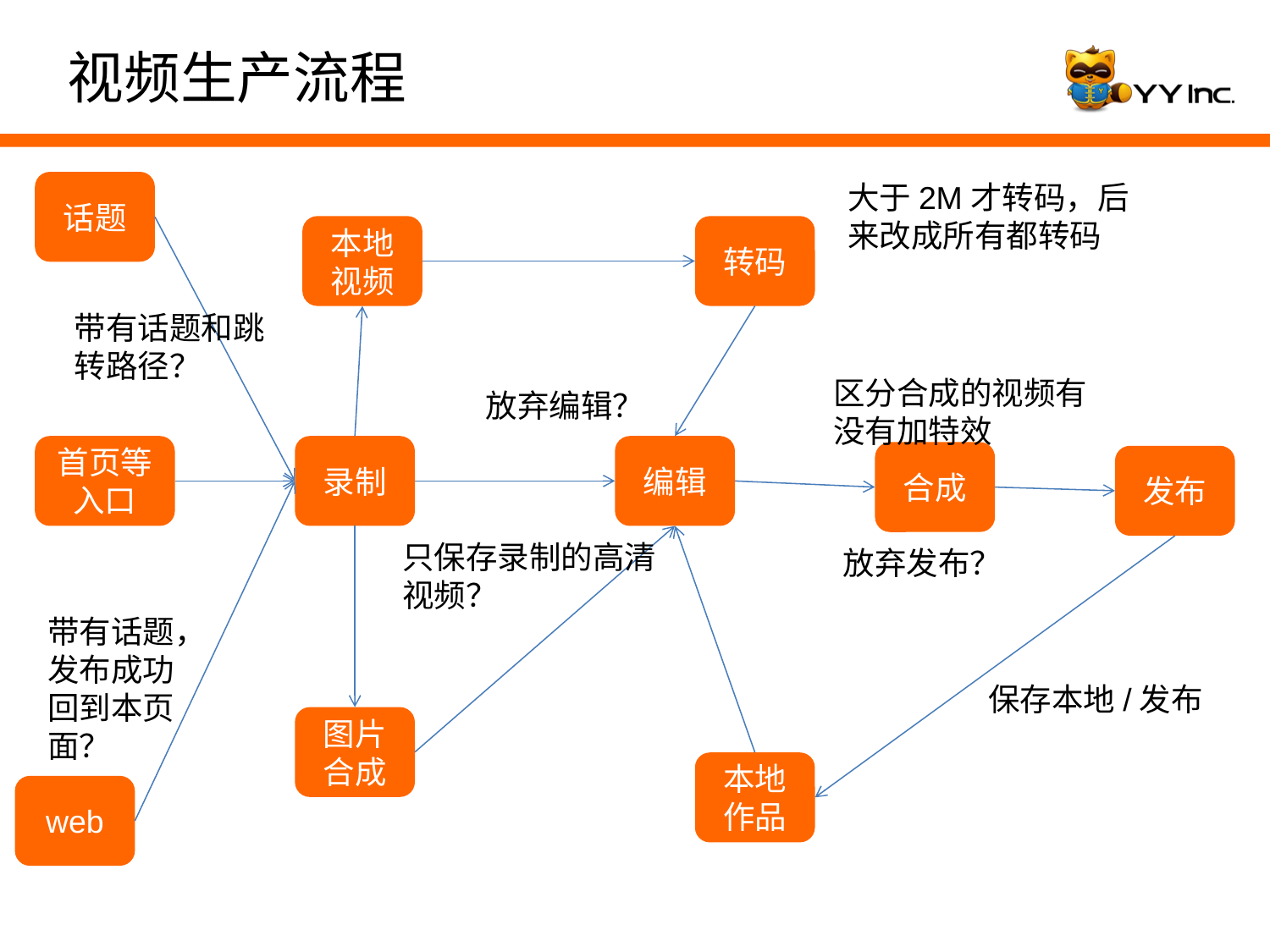

视频生产流程
话题
大于2M才转码，后来改成所有都转码
本地视频
转码
带有话题和跳转路径？
区分合成的视频有没有加特效
放弃编辑？
首页等入口
录制
编辑
合成
发布
只保存录制的高清视频？
放弃发布？
带有话题，发布成功回到本页面？
保存本地/发布
图片合成
本地作品
web